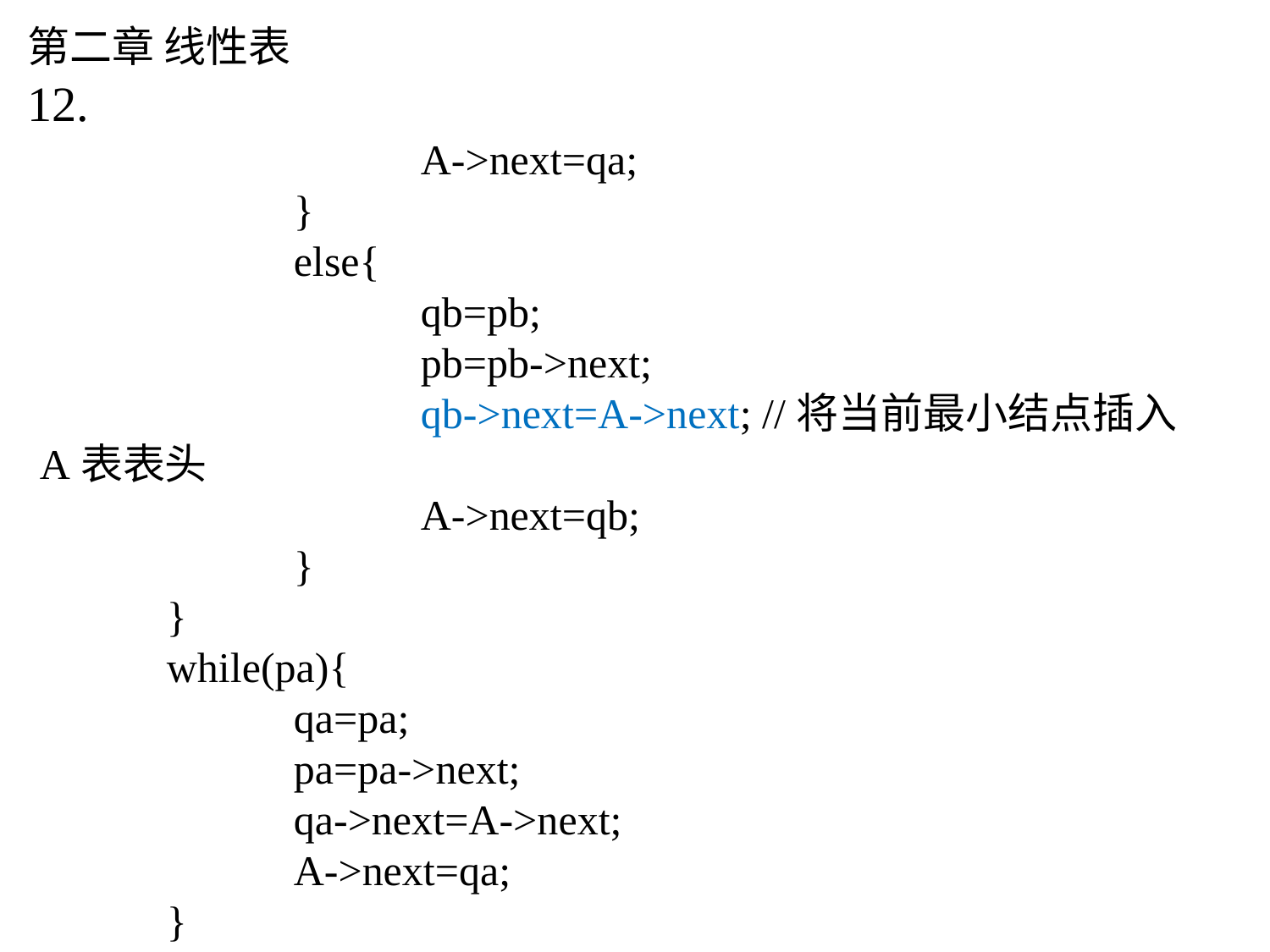

# 第二章 线性表
12.
			A->next=qa;
		}
		else{
			qb=pb;
			pb=pb->next;
			qb->next=A->next; //将当前最小结点插入 A表表头
			A->next=qb;
		}
	}
	while(pa){
		qa=pa;
		pa=pa->next;
		qa->next=A->next;
		A->next=qa;
	}